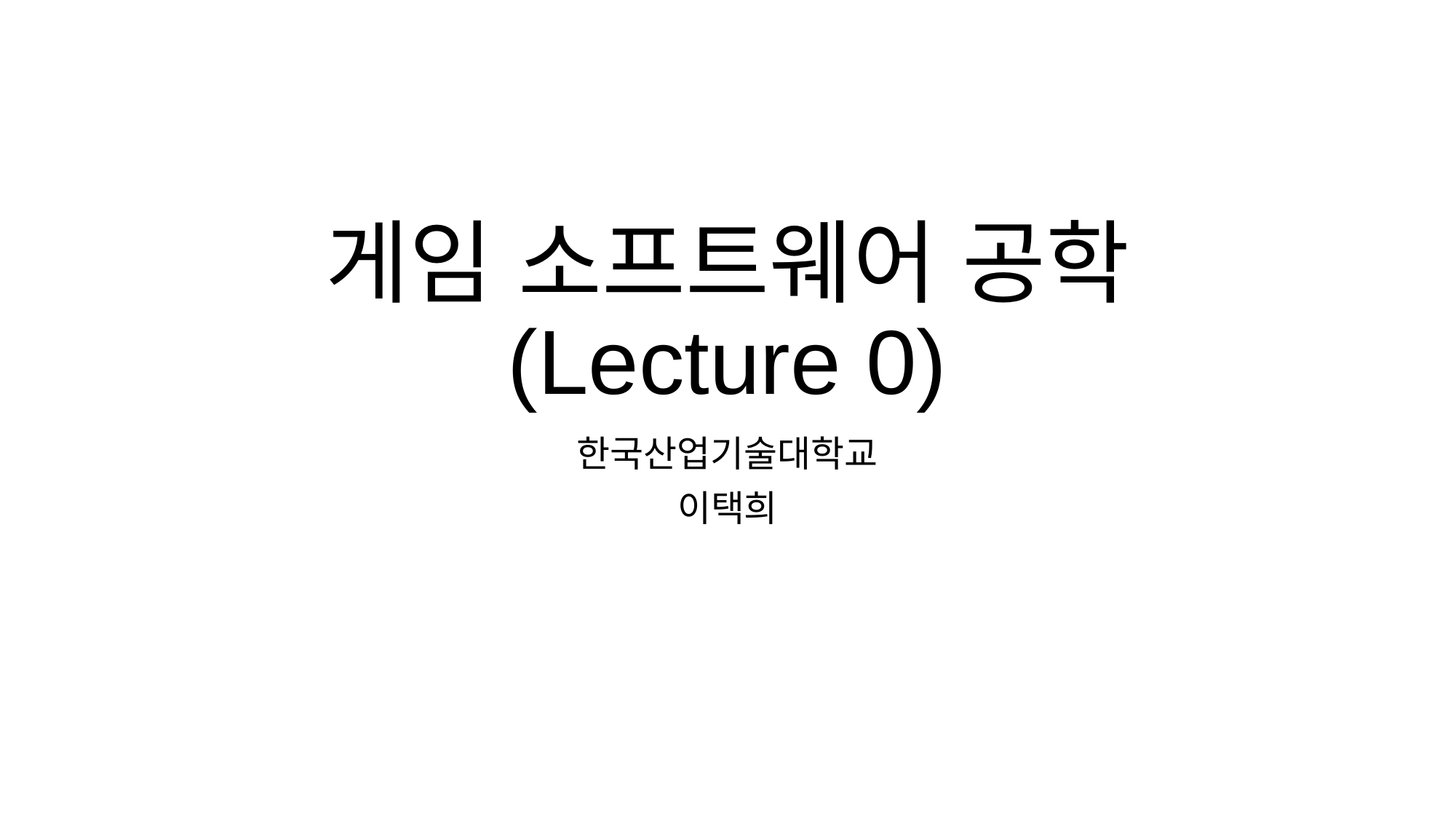

# 게임 소프트웨어 공학 (Lecture 0)
한국산업기술대학교
이택희